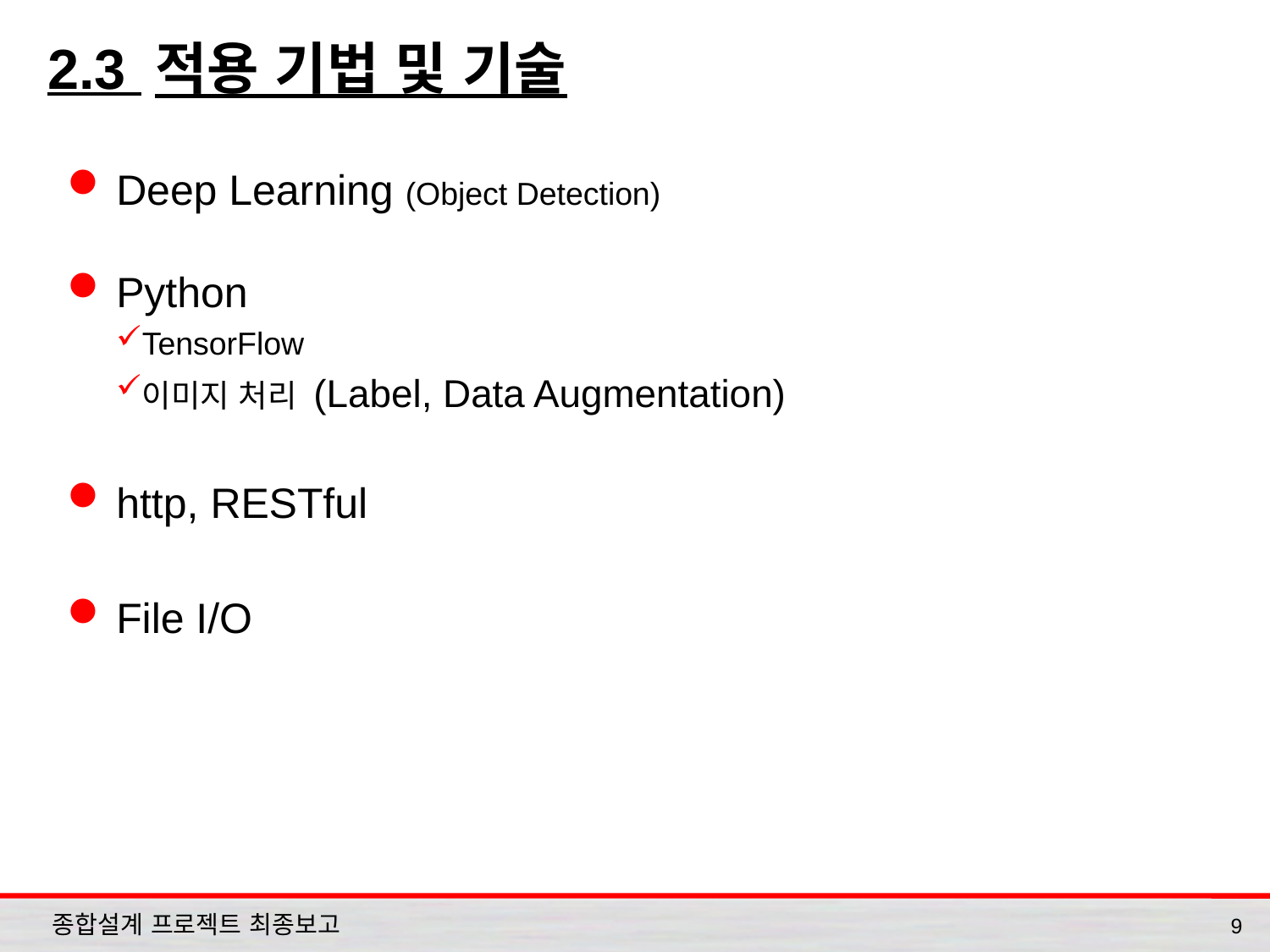

# 2.3 적용 기법 및 기술
Deep Learning (Object Detection)

Python
TensorFlow
이미지 처리 (Label, Data Augmentation)

http, RESTful

File I/O